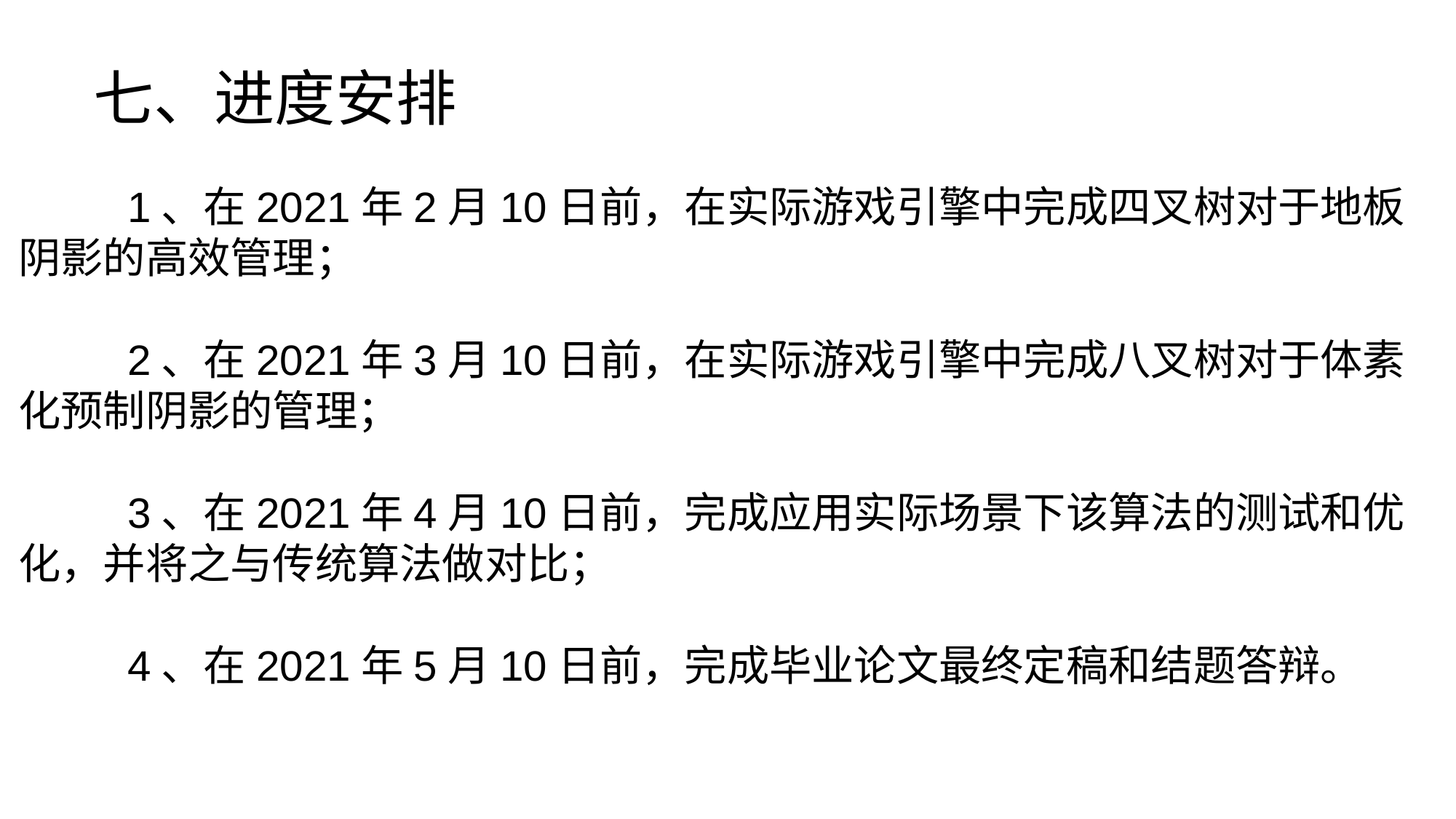

七、进度安排
	1、在2021年2月10日前，在实际游戏引擎中完成四叉树对于地板
阴影的高效管理；

	2、在2021年3月10日前，在实际游戏引擎中完成八叉树对于体素
化预制阴影的管理；

	3、在2021年4月10日前，完成应用实际场景下该算法的测试和优
化，并将之与传统算法做对比；

	4、在2021年5月10日前，完成毕业论文最终定稿和结题答辩。